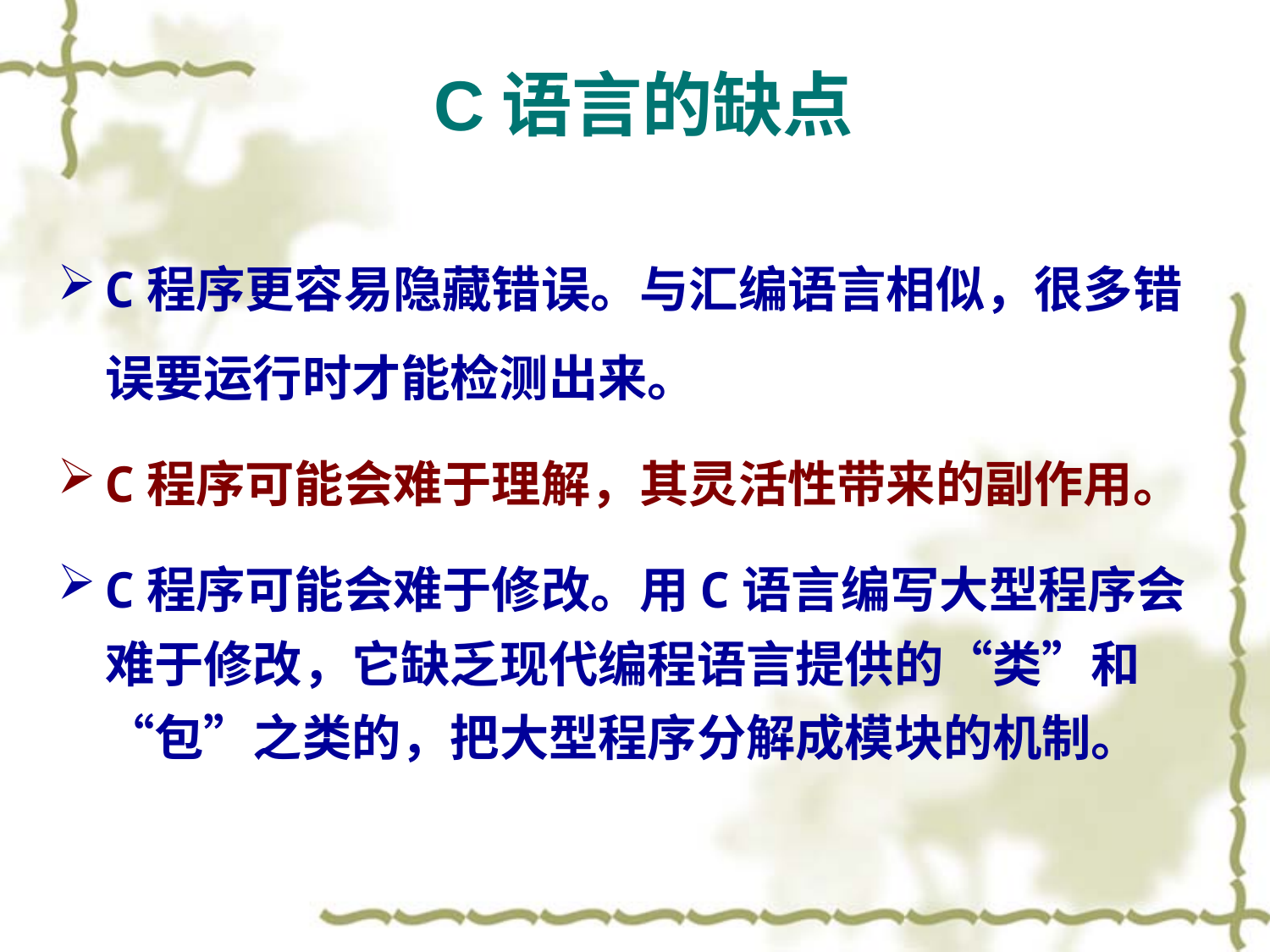

C语言的缺点
C程序更容易隐藏错误。与汇编语言相似，很多错误要运行时才能检测出来。
C程序可能会难于理解，其灵活性带来的副作用。
C程序可能会难于修改。用C语言编写大型程序会难于修改，它缺乏现代编程语言提供的“类”和“包”之类的，把大型程序分解成模块的机制。